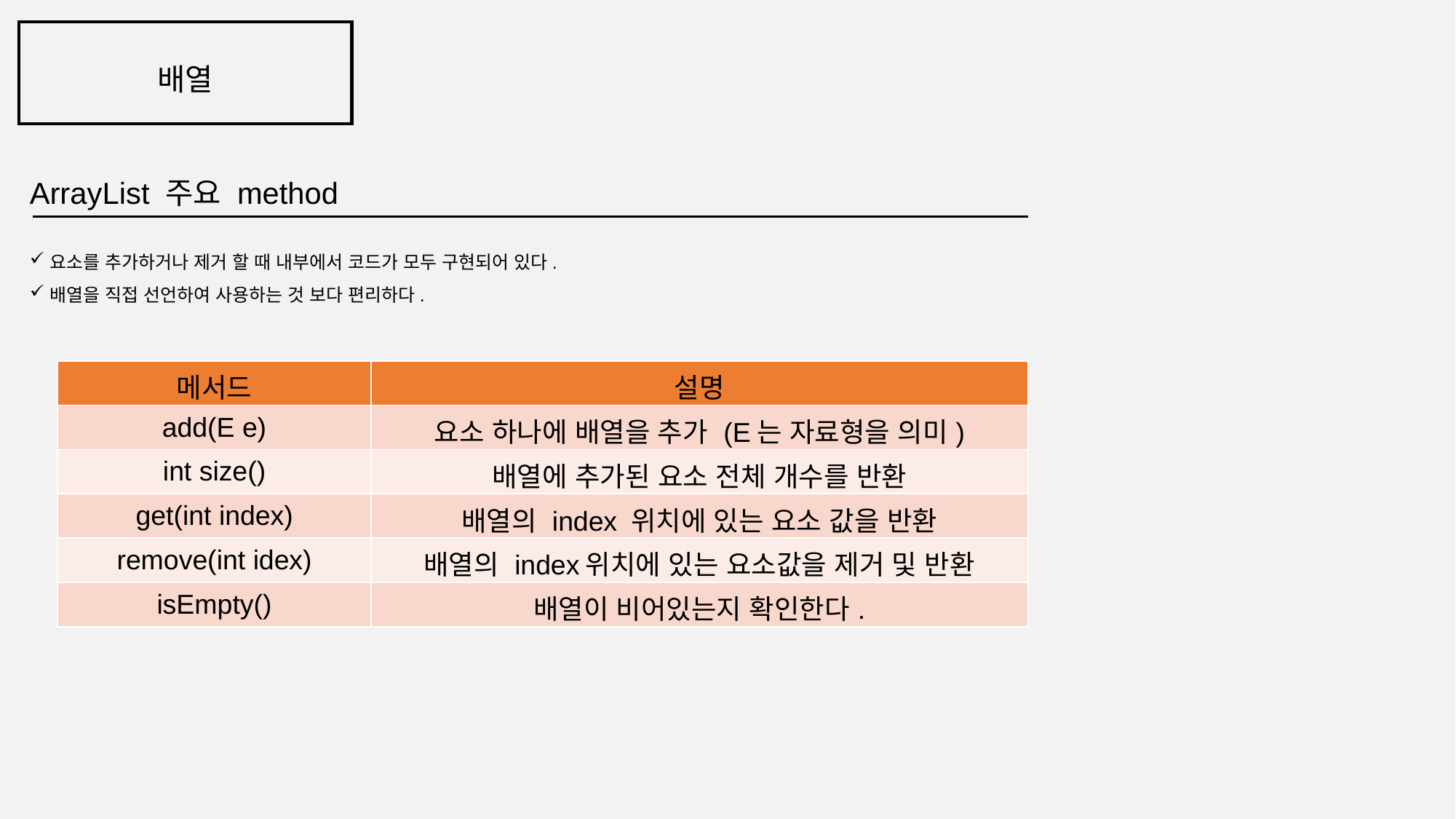

배열
ArrayList 주요 method
요소를 추가하거나 제거 할 때 내부에서 코드가 모두 구현되어 있다.
배열을 직접 선언하여 사용하는 것 보다 편리하다.
| 메서드 | 설명 |
| --- | --- |
| add(E e) | 요소 하나에 배열을 추가 (E는 자료형을 의미) |
| int size() | 배열에 추가된 요소 전체 개수를 반환 |
| get(int index) | 배열의 index 위치에 있는 요소 값을 반환 |
| remove(int idex) | 배열의 index위치에 있는 요소값을 제거 및 반환 |
| isEmpty() | 배열이 비어있는지 확인한다. |